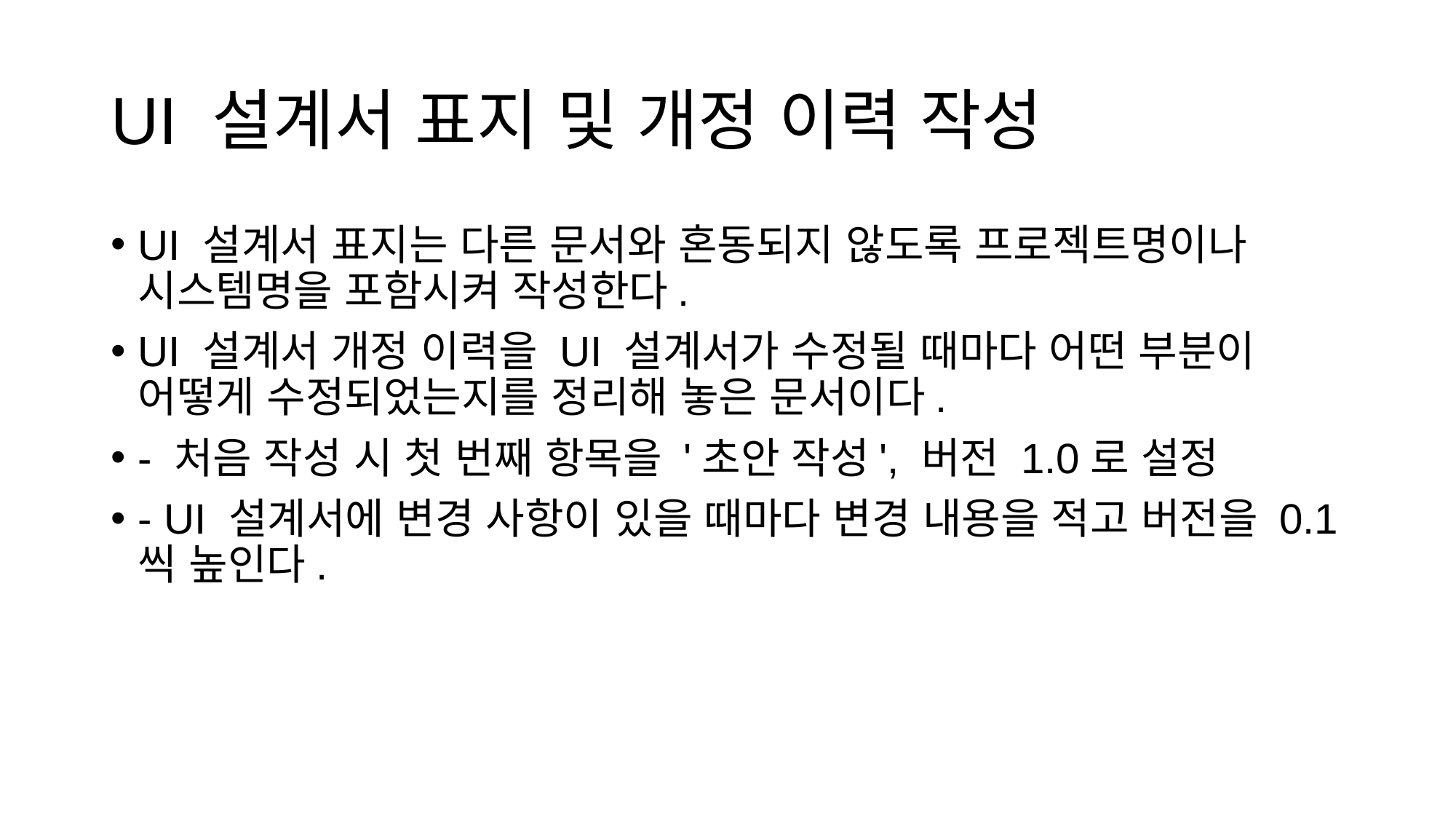

# UI 설계서 표지 및 개정 이력 작성
UI 설계서 표지는 다른 문서와 혼동되지 않도록 프로젝트명이나 시스템명을 포함시켜 작성한다.
UI 설계서 개정 이력을 UI 설계서가 수정될 때마다 어떤 부분이 어떻게 수정되었는지를 정리해 놓은 문서이다.
- 처음 작성 시 첫 번째 항목을 '초안 작성', 버전 1.0로 설정
- UI 설계서에 변경 사항이 있을 때마다 변경 내용을 적고 버전을 0.1씩 높인다.